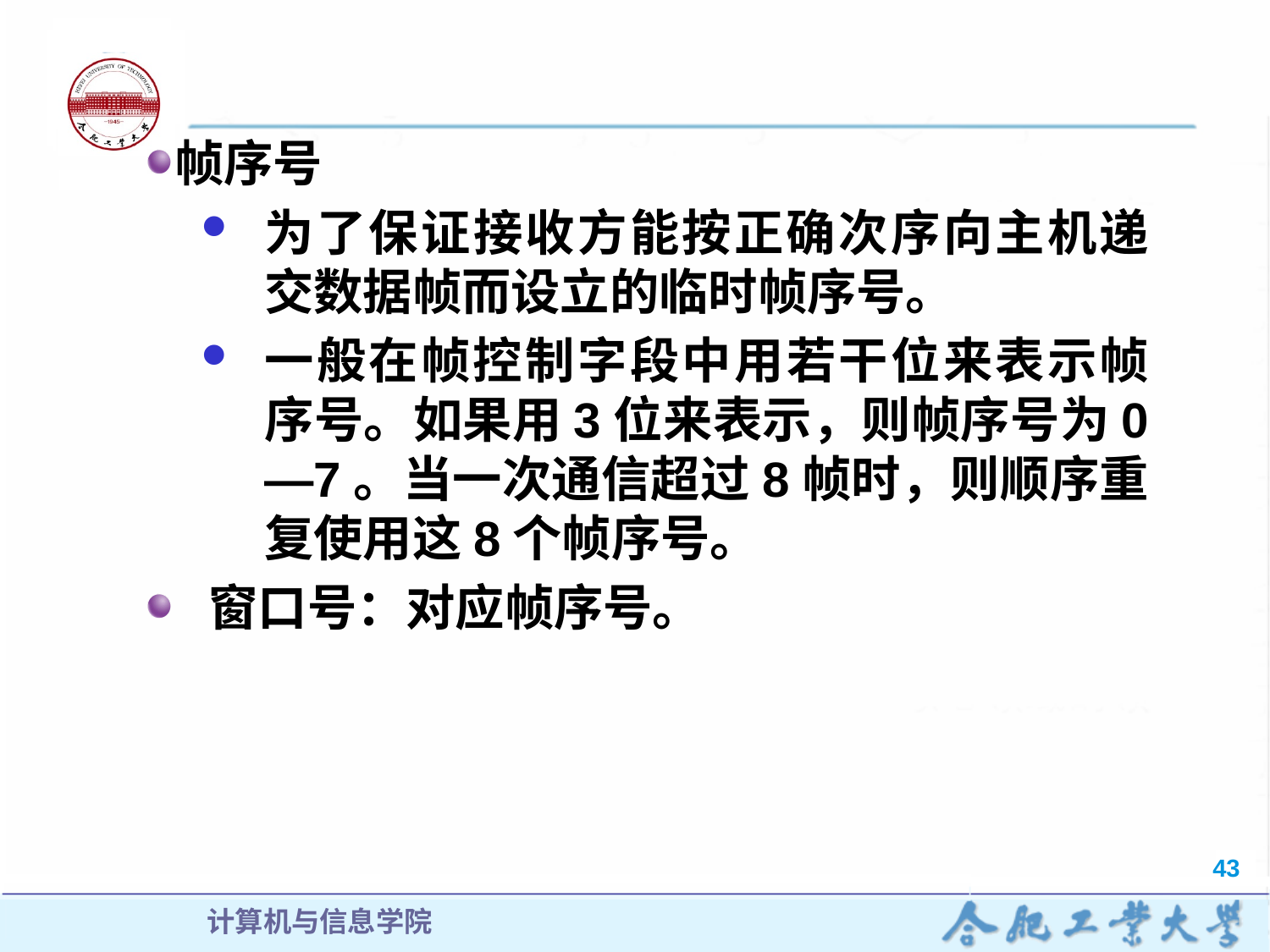

#
帧序号
为了保证接收方能按正确次序向主机递交数据帧而设立的临时帧序号。
一般在帧控制字段中用若干位来表示帧序号。如果用3位来表示，则帧序号为0—7。当一次通信超过8帧时，则顺序重复使用这8个帧序号。
  窗口号：对应帧序号。